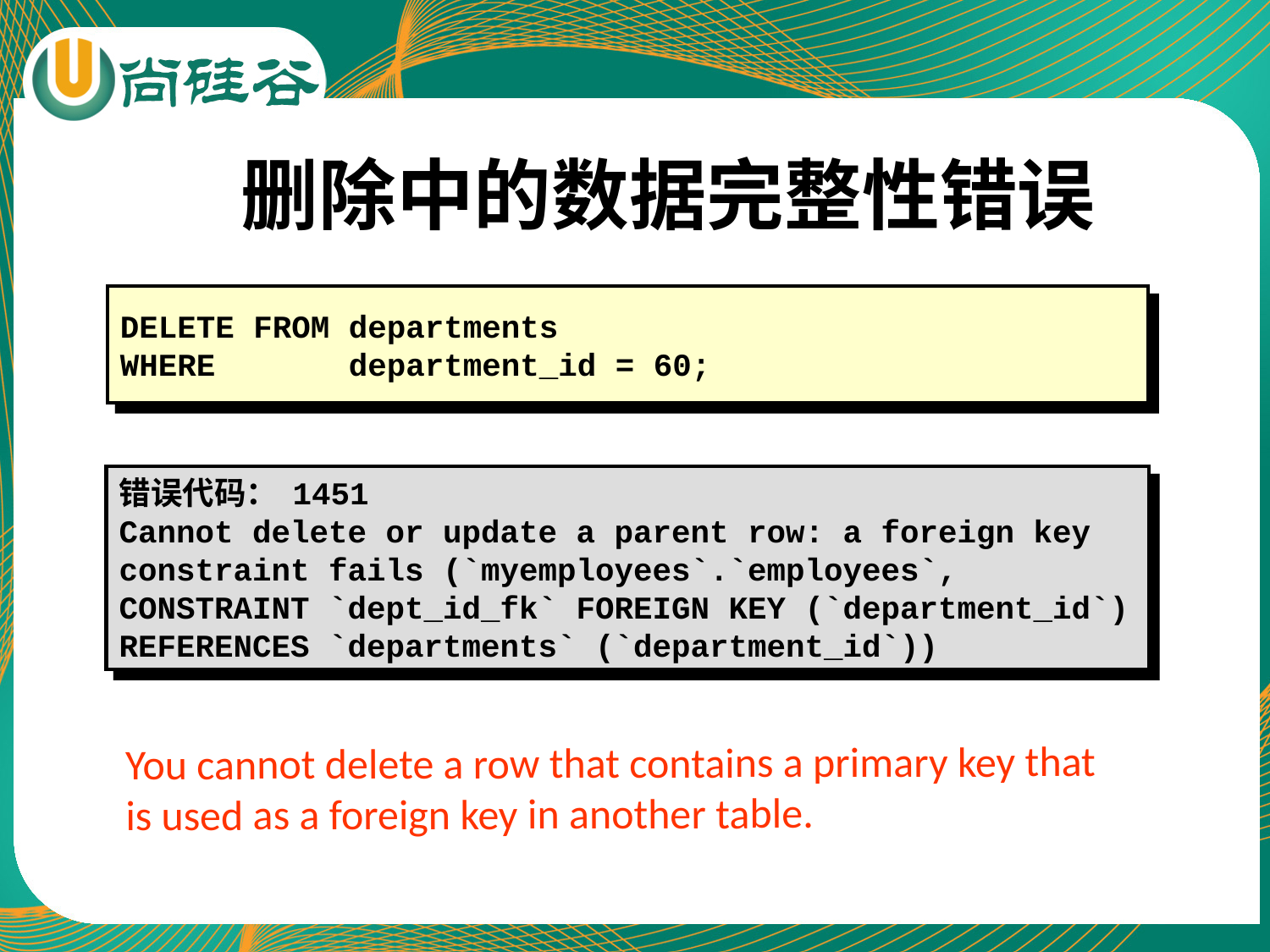

# 删除中的数据完整性错误
DELETE FROM departments
WHERE       department_id = 60;
错误代码： 1451
Cannot delete or update a parent row: a foreign key constraint fails (`myemployees`.`employees`, CONSTRAINT `dept_id_fk` FOREIGN KEY (`department_id`) REFERENCES `departments` (`department_id`))
You cannot delete a row that contains a primary key that is used as a foreign key in another table.